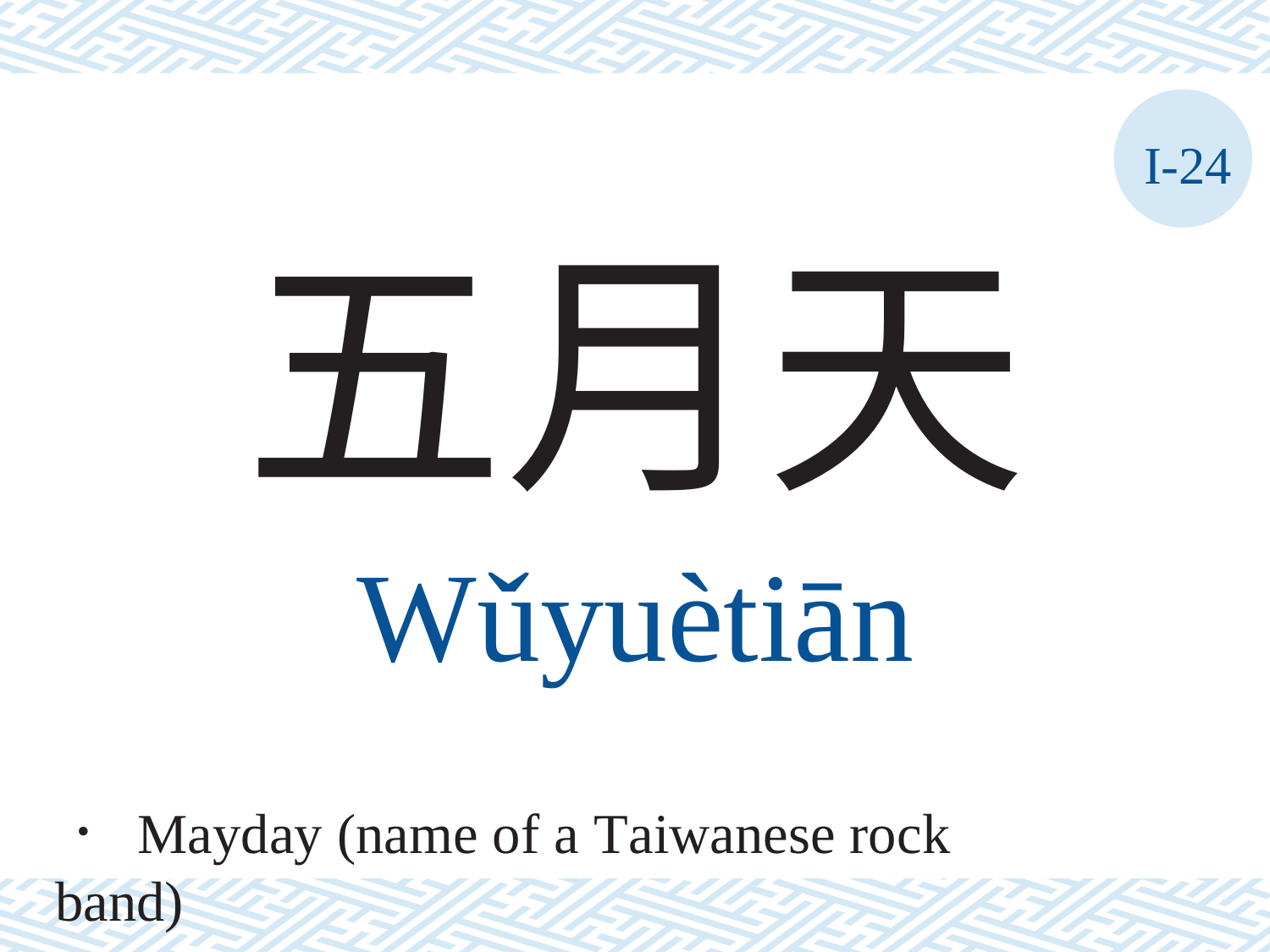

I-24
五月天
Wǔyuètiān
． Mayday (name of a Taiwanese rock band)